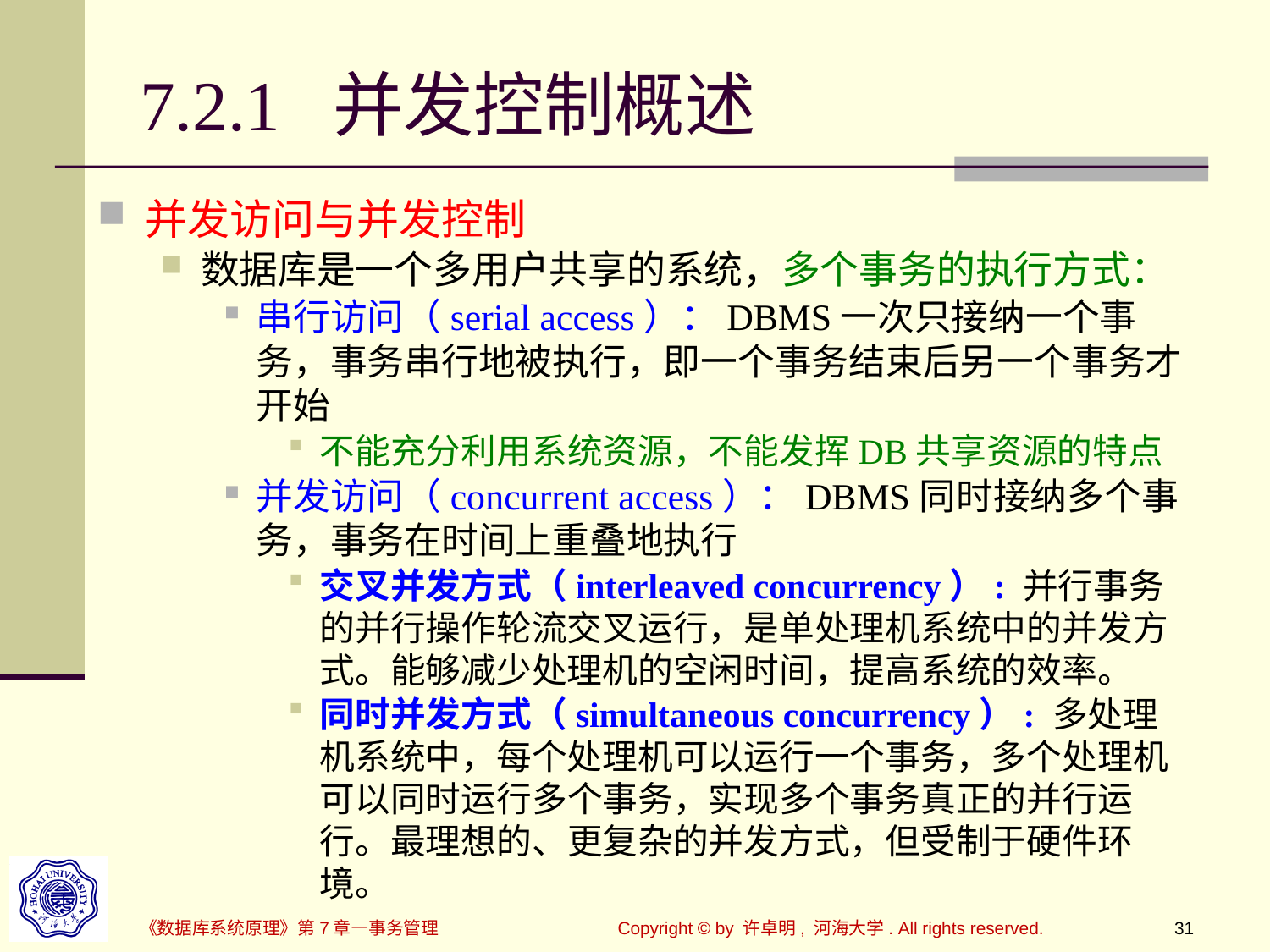

# 7.2.1  并发控制概述
并发访问与并发控制
数据库是一个多用户共享的系统，多个事务的执行方式：
串行访问（serial access）：DBMS一次只接纳一个事务，事务串行地被执行，即一个事务结束后另一个事务才开始
不能充分利用系统资源，不能发挥DB共享资源的特点
并发访问（concurrent access）：DBMS同时接纳多个事务，事务在时间上重叠地执行
交叉并发方式（interleaved concurrency）: 并行事务的并行操作轮流交叉运行，是单处理机系统中的并发方式。能够减少处理机的空闲时间，提高系统的效率。
同时并发方式（simultaneous concurrency）: 多处理机系统中，每个处理机可以运行一个事务，多个处理机可以同时运行多个事务，实现多个事务真正的并行运行。最理想的、更复杂的并发方式，但受制于硬件环境。
《数据库系统原理》第7章—事务管理
Copyright © by 许卓明, 河海大学. All rights reserved.
31